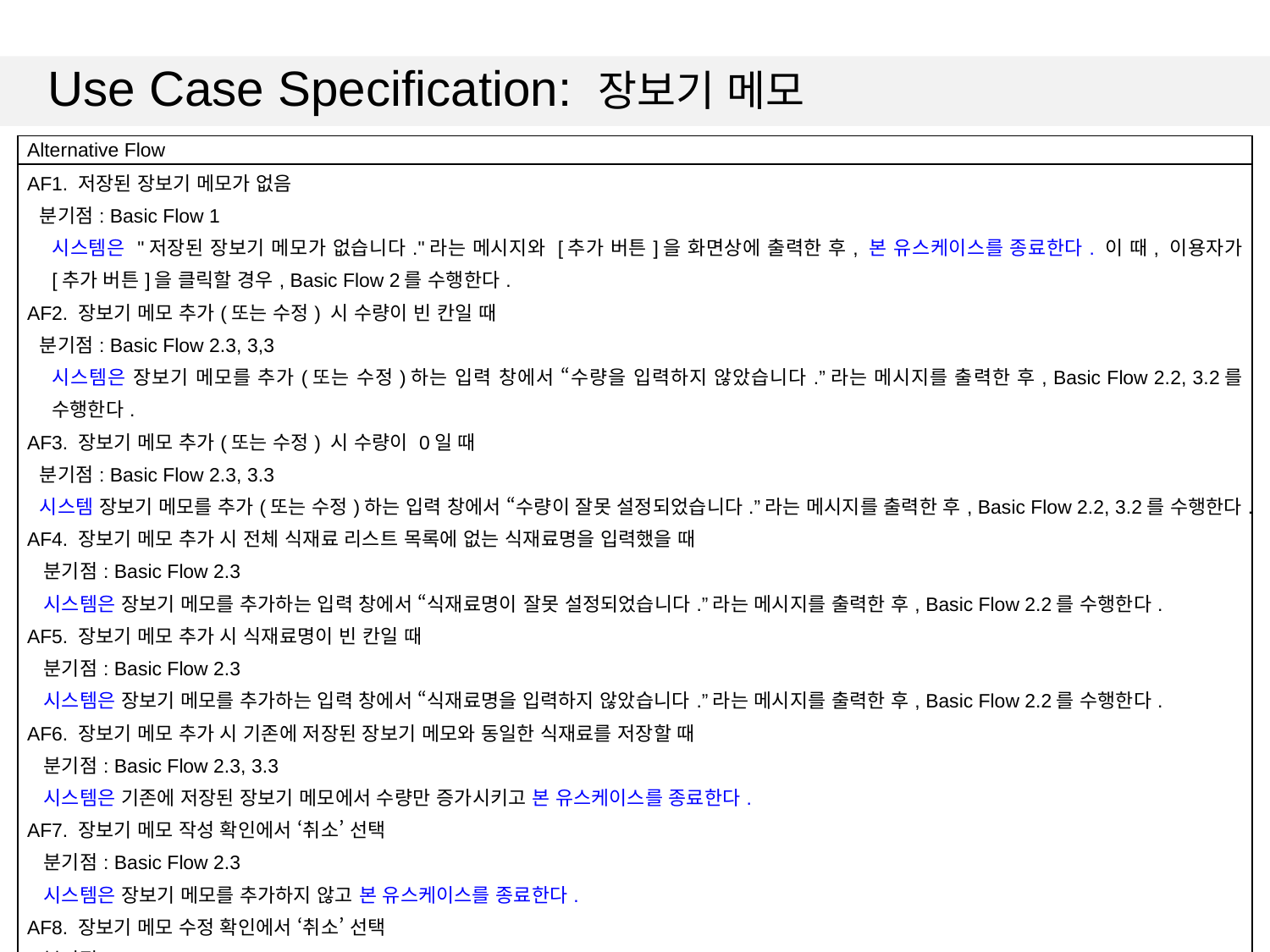

# Use Case Specification: 장보기 메모
| Alternative Flow |
| --- |
| AF1. 저장된 장보기 메모가 없음 분기점: Basic Flow 1 시스템은 "저장된 장보기 메모가 없습니다."라는 메시지와 [추가 버튼]을 화면상에 출력한 후, 본 유스케이스를 종료한다. 이 때, 이용자가 [추가 버튼]을 클릭할 경우, Basic Flow 2를 수행한다. AF2. 장보기 메모 추가(또는 수정) 시 수량이 빈 칸일 때 분기점: Basic Flow 2.3, 3,3 시스템은 장보기 메모를 추가(또는 수정)하는 입력 창에서 “수량을 입력하지 않았습니다.”라는 메시지를 출력한 후, Basic Flow 2.2, 3.2를 수행한다. AF3. 장보기 메모 추가(또는 수정) 시 수량이 0일 때 분기점: Basic Flow 2.3, 3.3 시스템 장보기 메모를 추가(또는 수정)하는 입력 창에서 “수량이 잘못 설정되었습니다.”라는 메시지를 출력한 후, Basic Flow 2.2, 3.2를 수행한다. AF4. 장보기 메모 추가 시 전체 식재료 리스트 목록에 없는 식재료명을 입력했을 때 분기점: Basic Flow 2.3 시스템은 장보기 메모를 추가하는 입력 창에서 “식재료명이 잘못 설정되었습니다.”라는 메시지를 출력한 후, Basic Flow 2.2를 수행한다. AF5. 장보기 메모 추가 시 식재료명이 빈 칸일 때 분기점: Basic Flow 2.3 시스템은 장보기 메모를 추가하는 입력 창에서 “식재료명을 입력하지 않았습니다.”라는 메시지를 출력한 후, Basic Flow 2.2를 수행한다. AF6. 장보기 메모 추가 시 기존에 저장된 장보기 메모와 동일한 식재료를 저장할 때 분기점: Basic Flow 2.3, 3.3 시스템은 기존에 저장된 장보기 메모에서 수량만 증가시키고 본 유스케이스를 종료한다. AF7. 장보기 메모 작성 확인에서 ‘취소’ 선택 분기점: Basic Flow 2.3 시스템은 장보기 메모를 추가하지 않고 본 유스케이스를 종료한다. AF8. 장보기 메모 수정 확인에서 ‘취소’ 선택 분기점: Basic Flow 3.3 시스템은 장보기 메모를 수정하지 않고 본 유스케이스를 종료한다. |